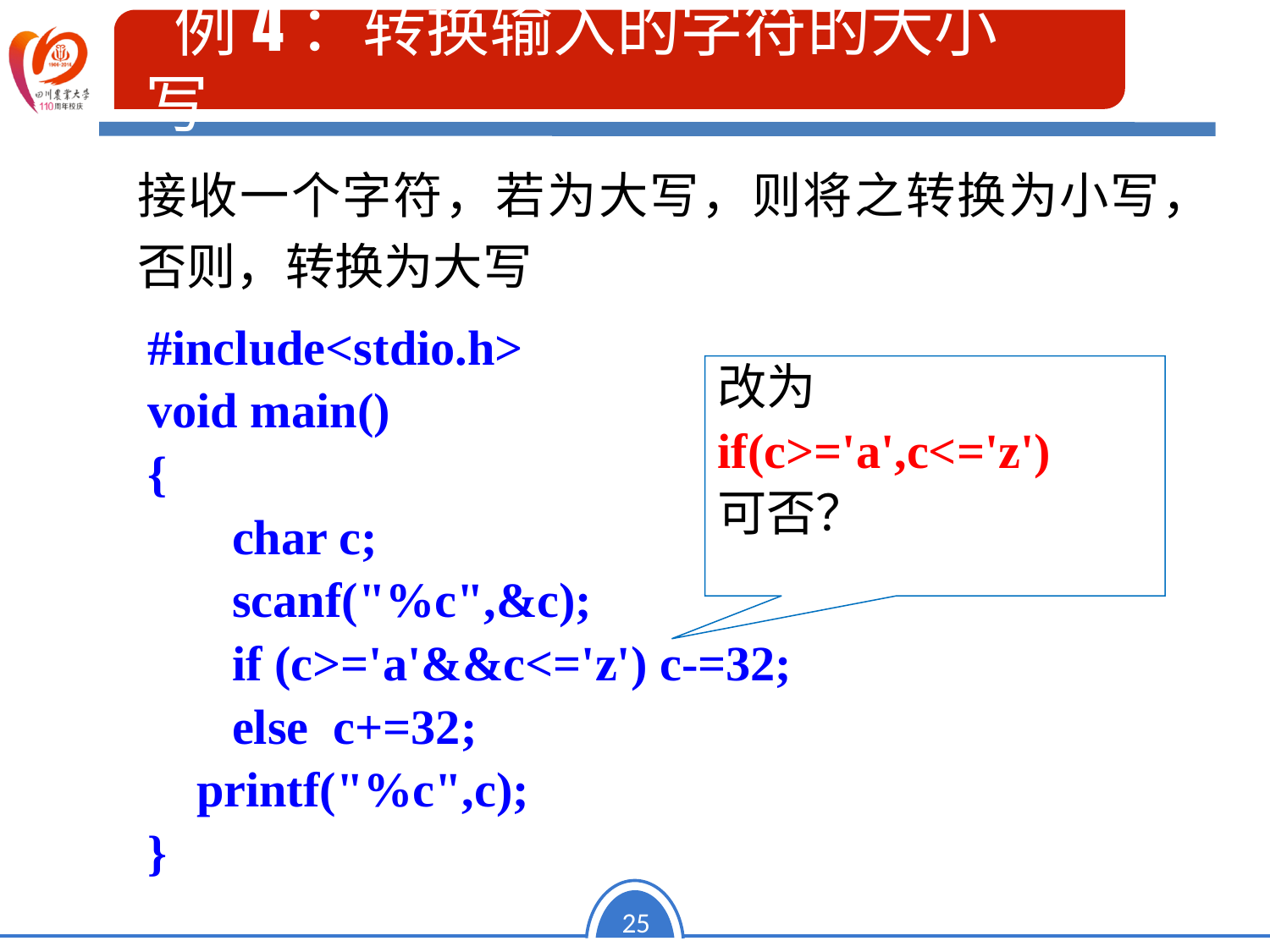

例4：转换输入的字符的大小写
# 接收一个字符，若为大写，则将之转换为小写，否则，转换为大写
#include<stdio.h>
void main()
{
	char c;
	scanf("%c",&c);
	if (c>='a'&&c<='z') c-=32;
	else  c+=32;
    printf("%c",c);
}
改为
if(c>='a',c<='z')
可否？